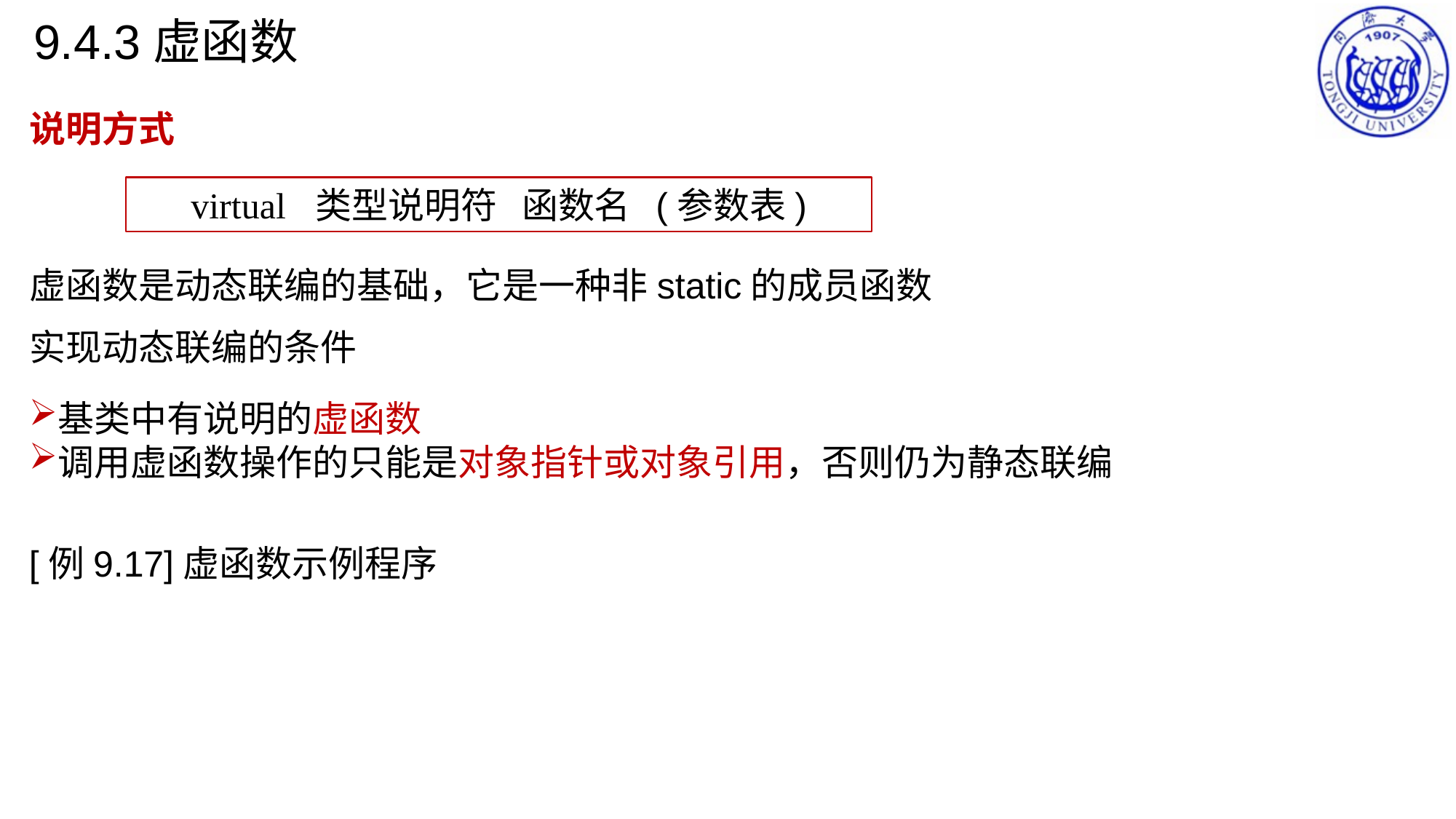

9.4.3虚函数
说明方式

虚函数是动态联编的基础，它是一种非static的成员函数
实现动态联编的条件
virtual  类型说明符   函数名  (参数表)
基类中有说明的虚函数
调用虚函数操作的只能是对象指针或对象引用，否则仍为静态联编
[例9.17]虚函数示例程序